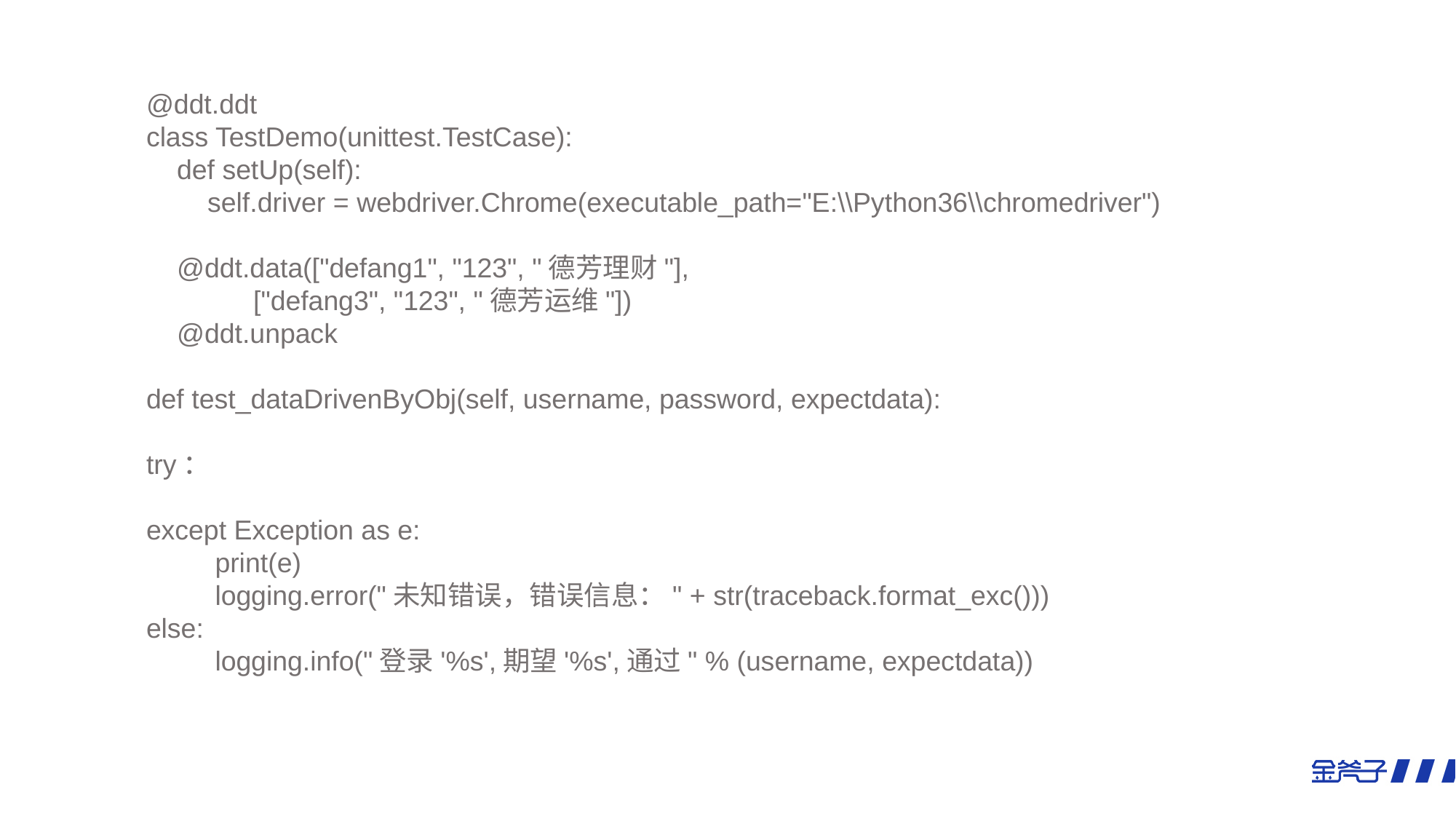

@ddt.ddt
class TestDemo(unittest.TestCase):
    def setUp(self):
        self.driver = webdriver.Chrome(executable_path="E:\\Python36\\chromedriver")

    @ddt.data(["defang1", "123", "德芳理财"],
              ["defang3", "123", "德芳运维"])
    @ddt.unpack

def test_dataDrivenByObj(self, username, password, expectdata):

try：

except Exception as e:
         print(e)
         logging.error("未知错误，错误信息：" + str(traceback.format_exc()))
else:
         logging.info("登录'%s',期望'%s',通过" % (username, expectdata))